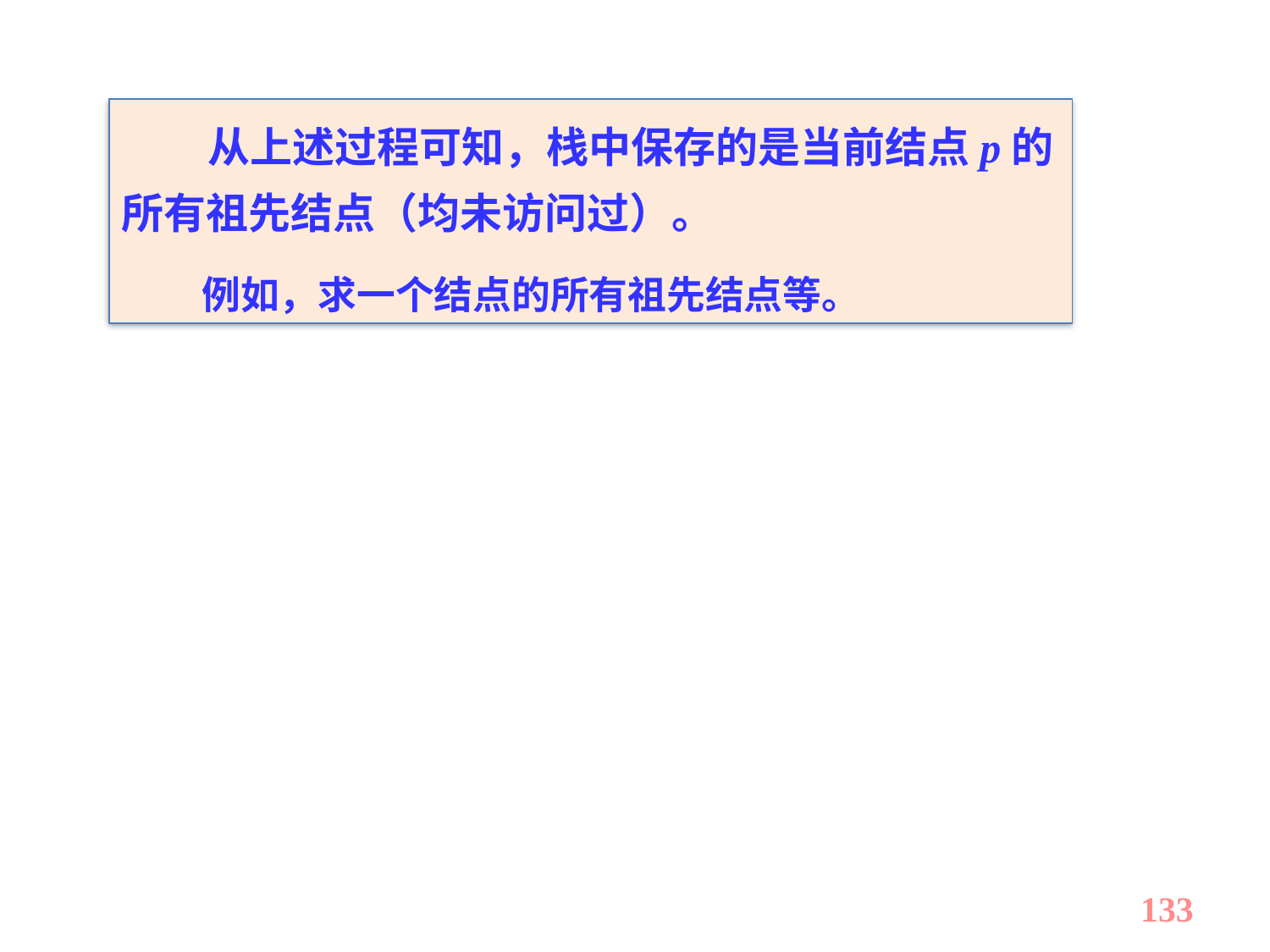

从上述过程可知，栈中保存的是当前结点p的所有祖先结点（均未访问过）。
        例如，求一个结点的所有祖先结点等。
133